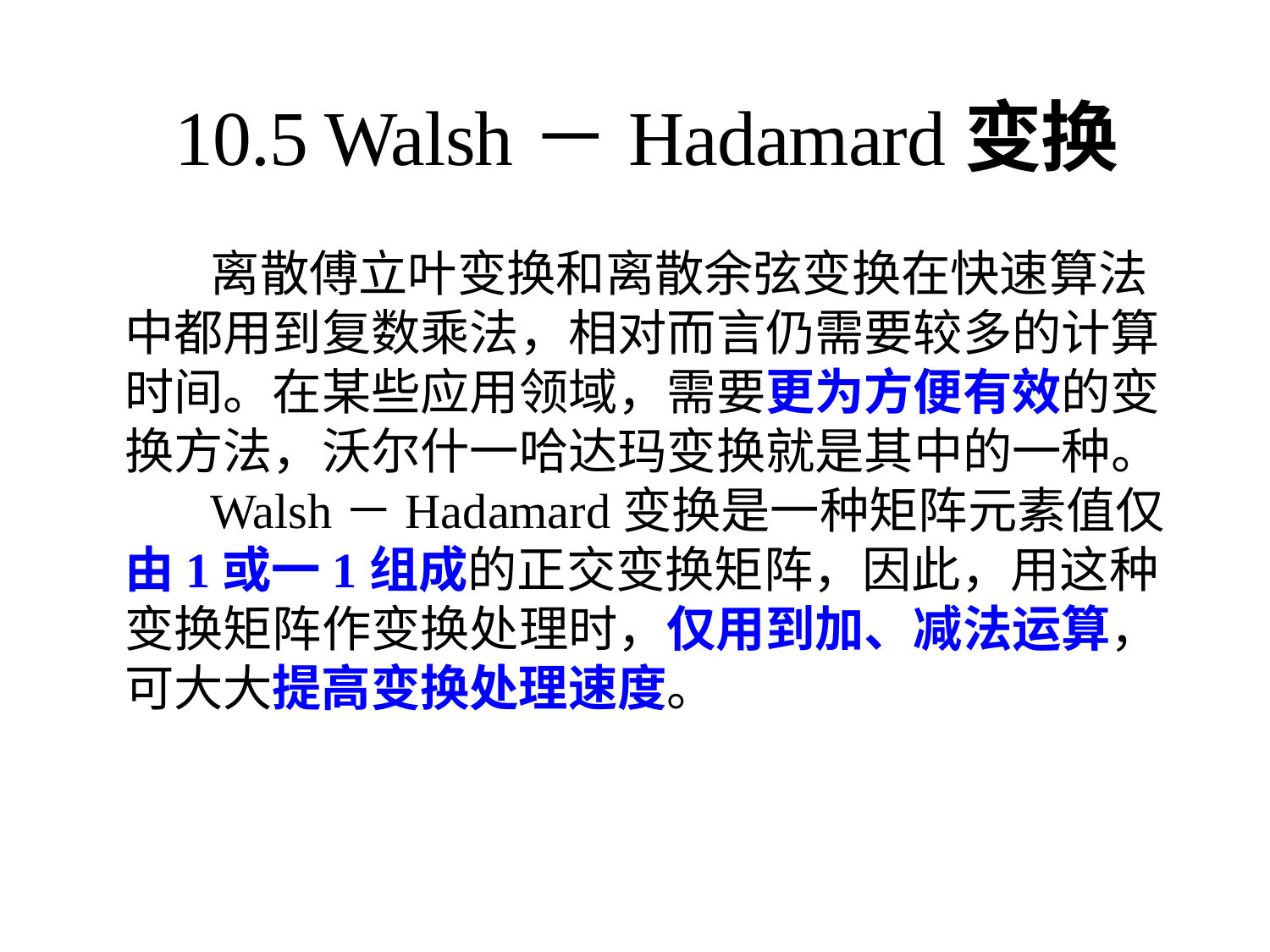

# 10.5 Walsh－Hadamard变换
        离散傅立叶变换和离散余弦变换在快速算法中都用到复数乘法，相对而言仍需要较多的计算时间。在某些应用领域，需要更为方便有效的变换方法，沃尔什一哈达玛变换就是其中的一种。
       Walsh－Hadamard变换是一种矩阵元素值仅由1或一1组成的正交变换矩阵，因此，用这种变换矩阵作变换处理时，仅用到加、减法运算，可大大提高变换处理速度。